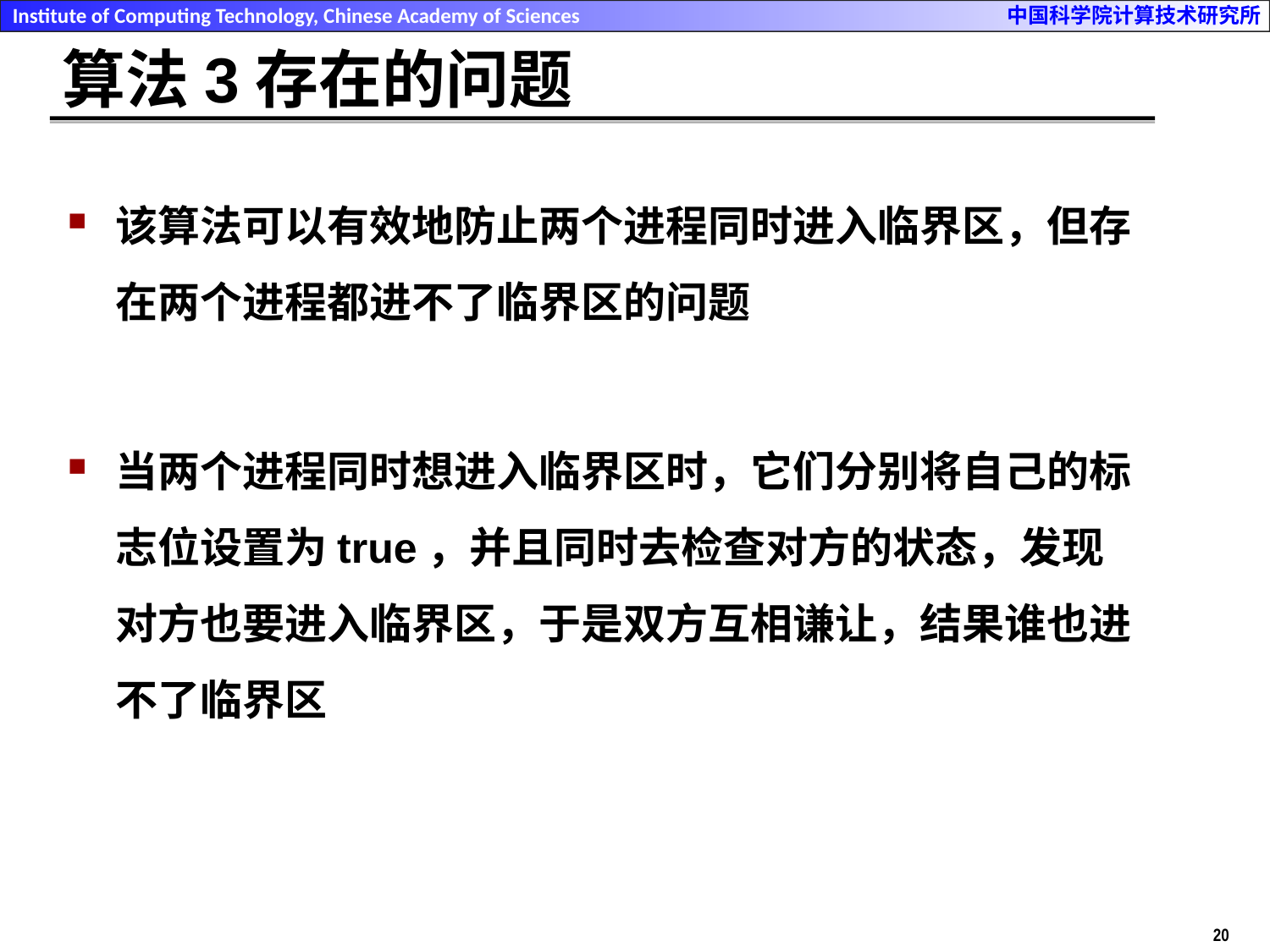

# 算法3存在的问题
该算法可以有效地防止两个进程同时进入临界区，但存在两个进程都进不了临界区的问题

当两个进程同时想进入临界区时，它们分别将自己的标志位设置为true，并且同时去检查对方的状态，发现对方也要进入临界区，于是双方互相谦让，结果谁也进不了临界区